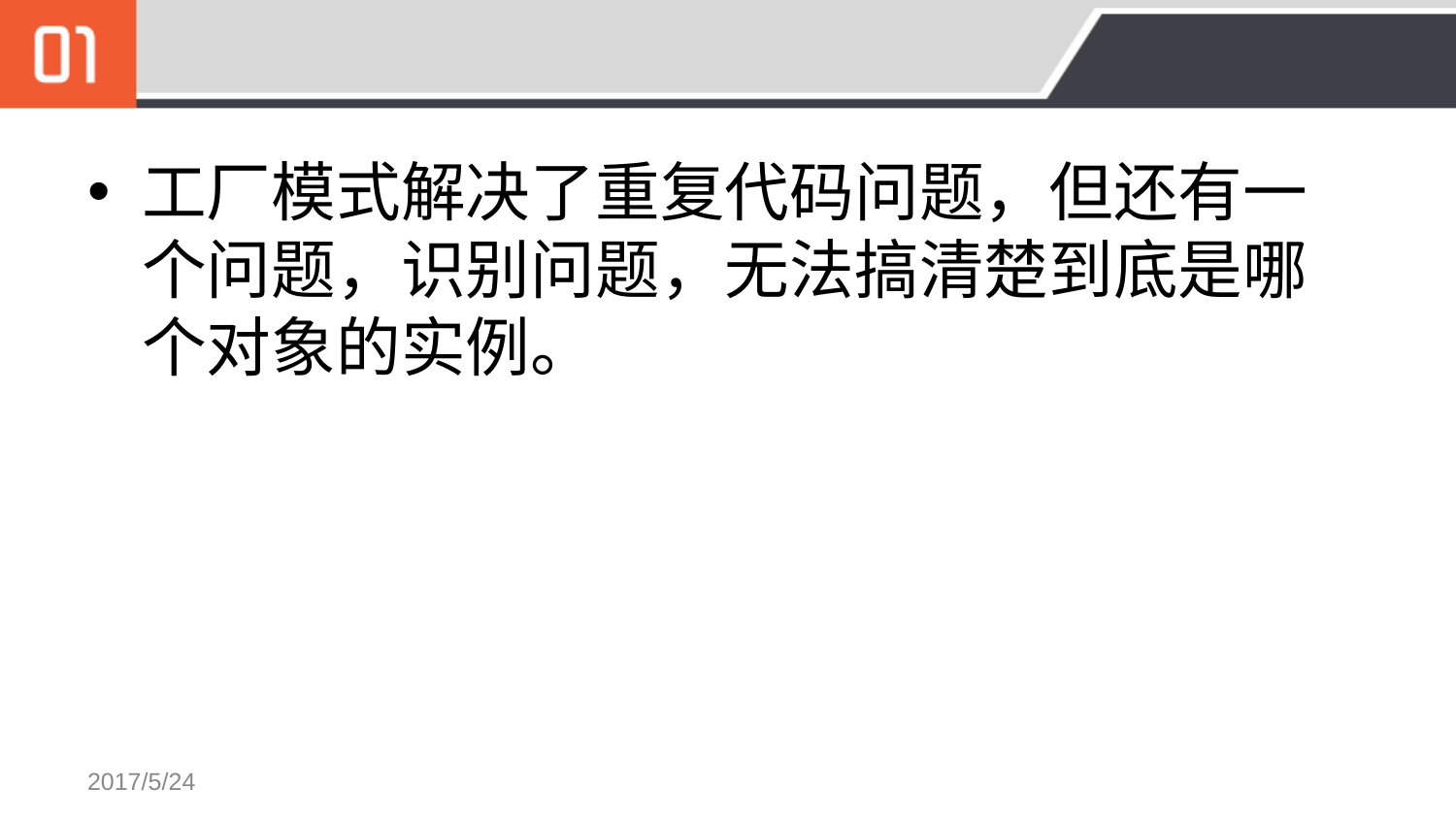

#
工厂模式解决了重复代码问题，但还有一个问题，识别问题，无法搞清楚到底是哪个对象的实例。
2017/5/24